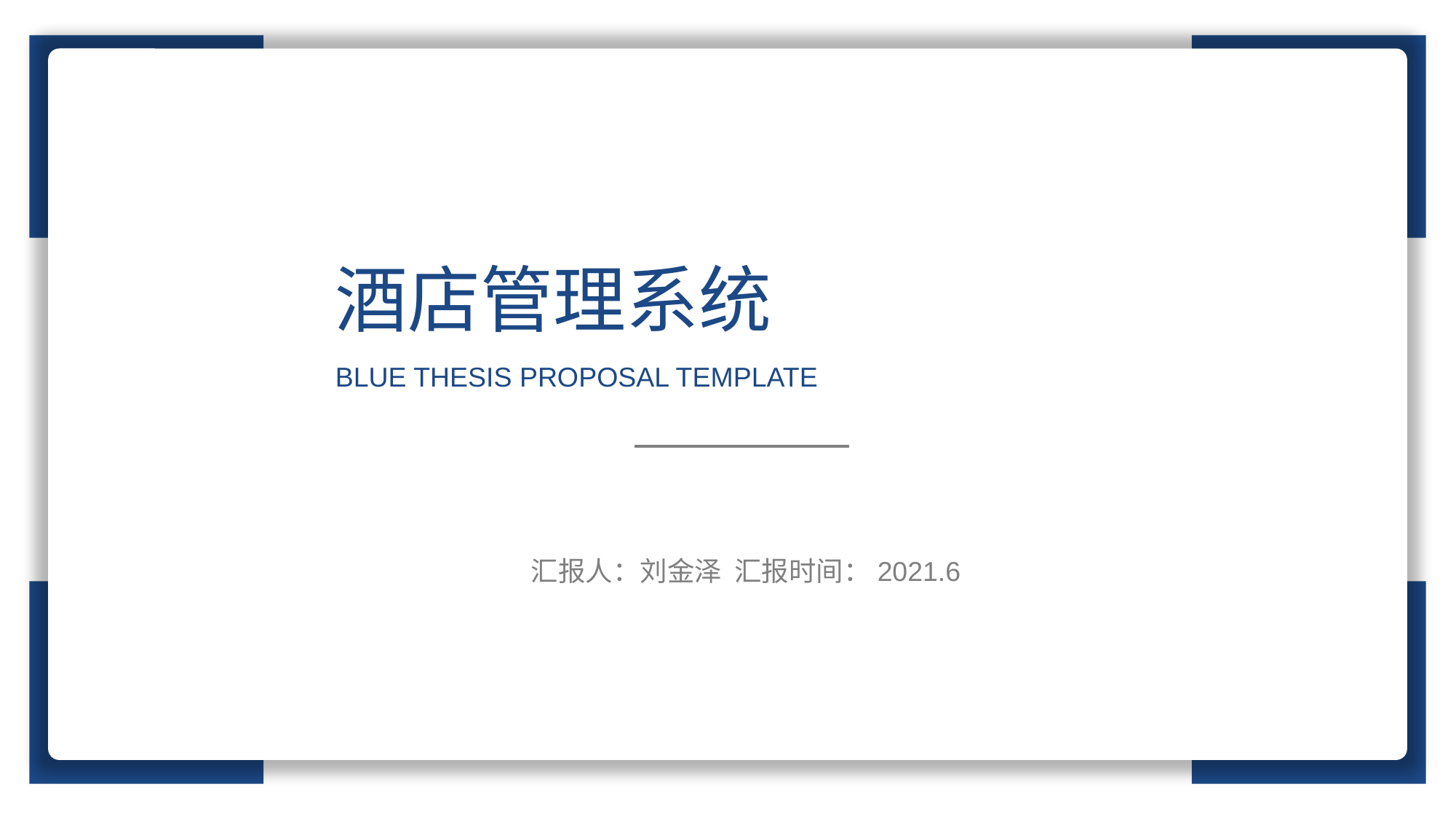

酒店管理系统
BLUE THESIS PROPOSAL TEMPLATE
汇报人：刘金泽  汇报时间：2021.6